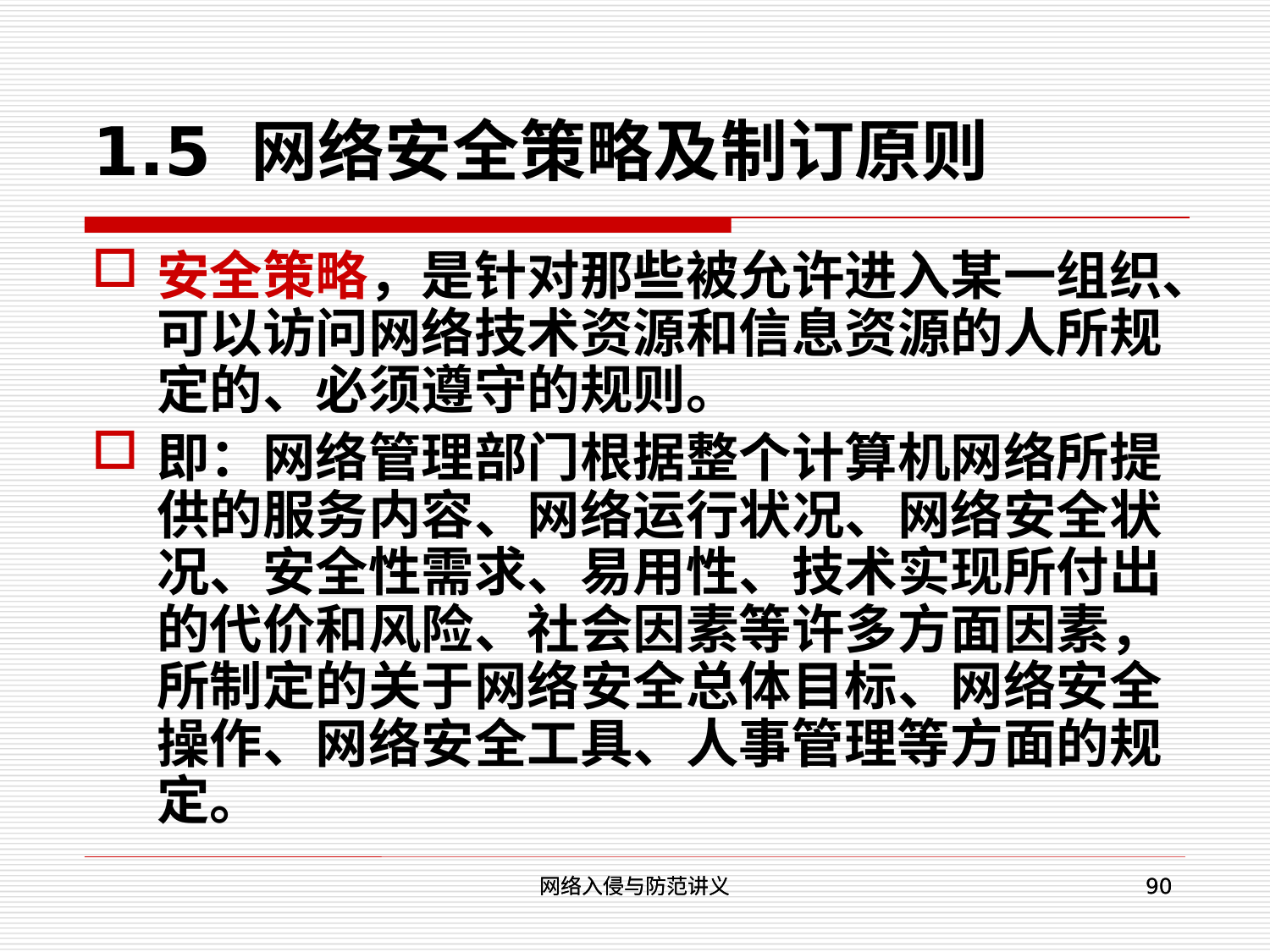

1.5 网络安全策略及制订原则
安全策略，是针对那些被允许进入某一组织、可以访问网络技术资源和信息资源的人所规定的、必须遵守的规则。
即：网络管理部门根据整个计算机网络所提供的服务内容、网络运行状况、网络安全状况、安全性需求、易用性、技术实现所付出的代价和风险、社会因素等许多方面因素，所制定的关于网络安全总体目标、网络安全操作、网络安全工具、人事管理等方面的规定。

网络入侵与防范讲义
网络入侵与防范讲义
90
90